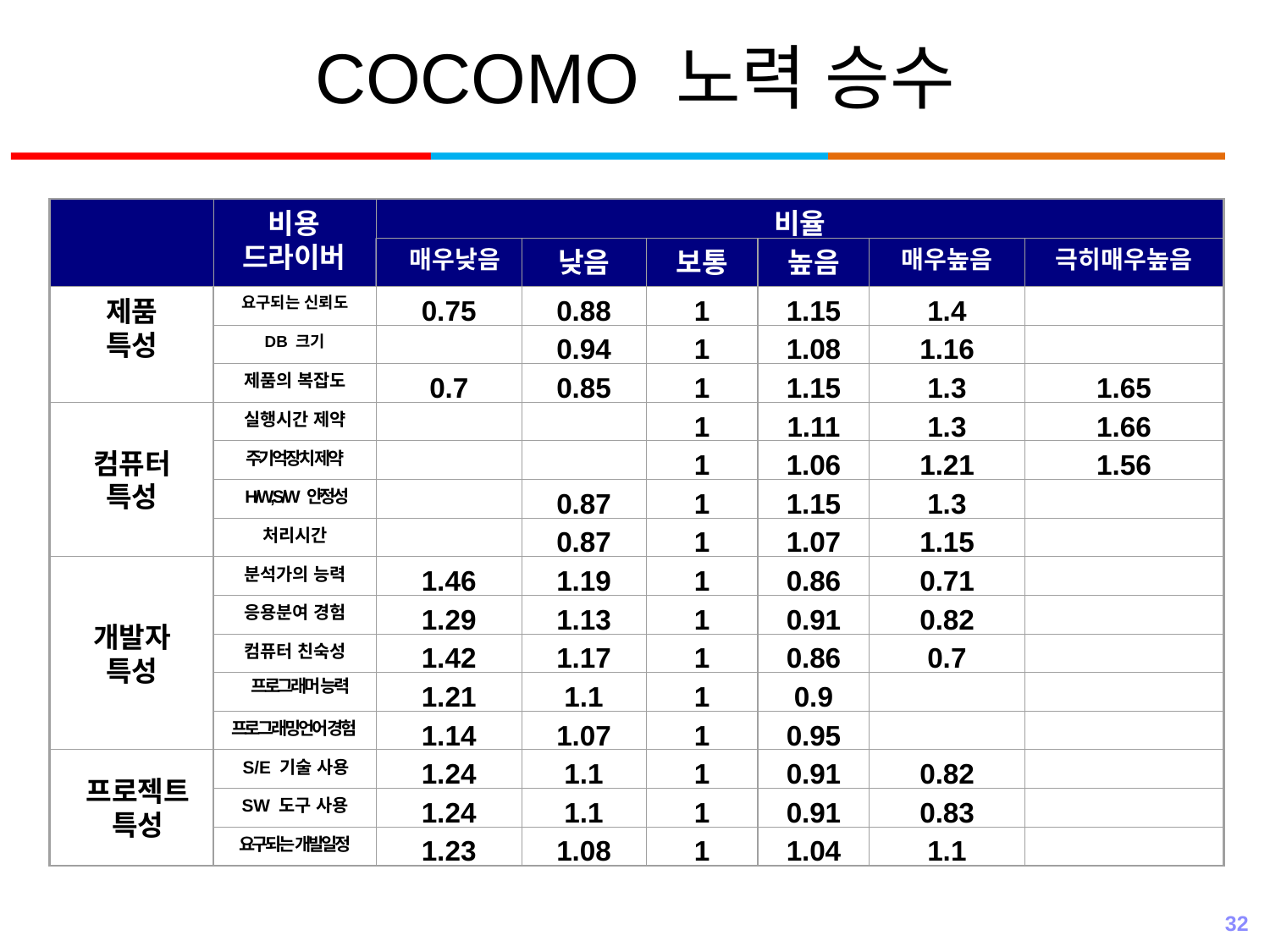

# COCOMO 노력 승수

비용
드라이버

비율

매우낮음

낮음

보통

높음

매우높음

극히매우높음

제품
특성

요구되는 신뢰도

0.75

0.88

1

1.15

1.4

DB 크기

0.94

1

1.08

1.16

제품의 복잡도

0.7

0.85

1

1.15

1.3

1.65

컴퓨터
특성

실행시간 제약

1

1.11

1.3

1.66

주기억장치 제약

1

1.06

1.21

1.56

H/W,S/W 안정성

0.87

1

1.15

1.3

처리시간

0.87

1

1.07

1.15

개발자
특성

분석가의 능력

1.46

1.19

1

0.86

0.71

응용분여 경험

1.29

1.13

1

0.91

0.82

컴퓨터 친숙성

1.42

1.17

1

0.86

0.7

프로그래머 능력

1.21

1.1

1

0.9

프로그래밍언어 경험

1.14

1.07

1

0.95

프로젝트특성

S/E 기술 사용

1.24

1.1

1

0.91

0.82

SW 도구 사용

1.24

1.1

1

0.91

0.83

요구되는 개발일정

1.23

1.08

1

1.04

1.1

32